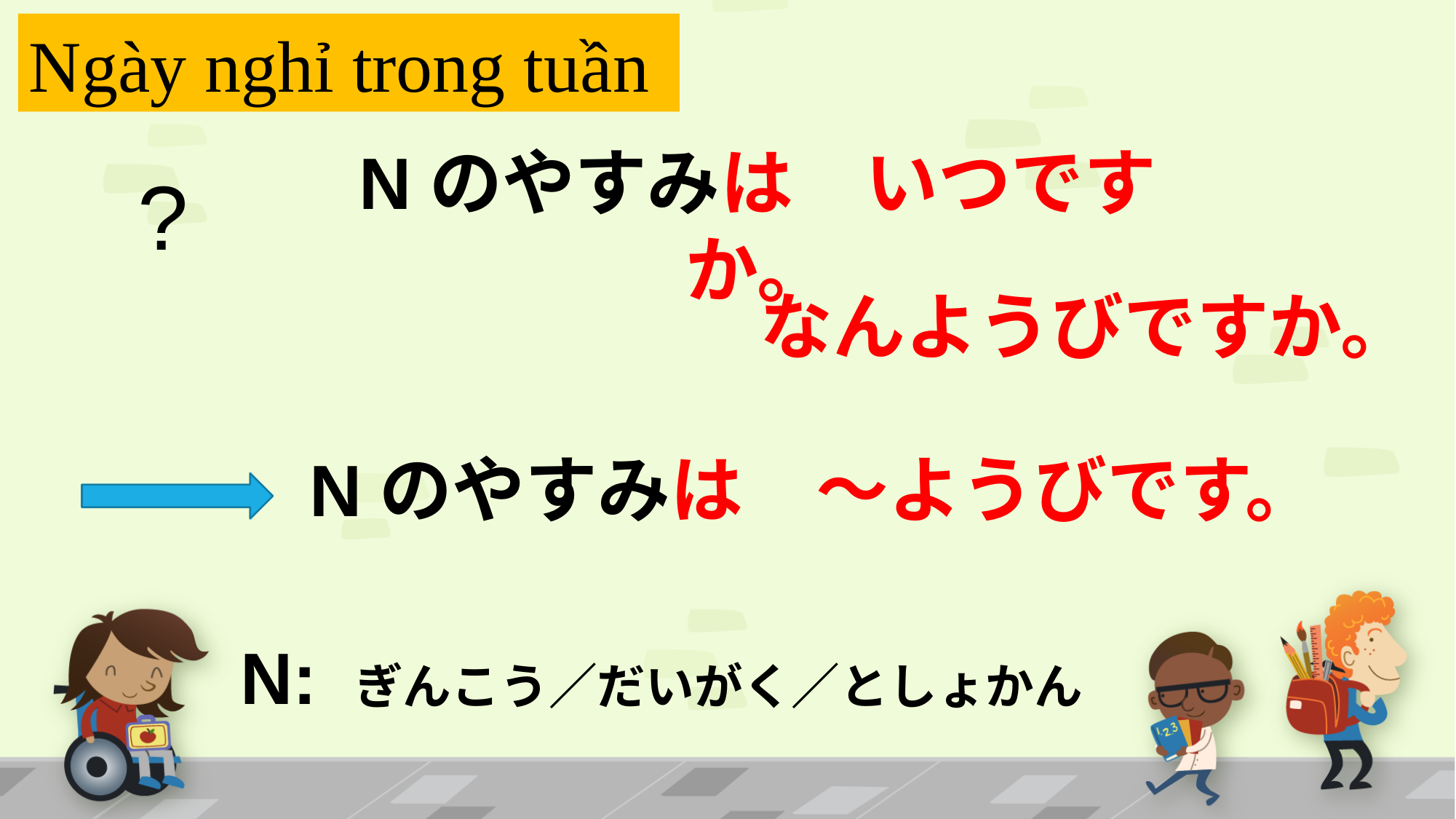

Ngày nghỉ trong tuần
Nのやすみは　いつですか。
?
　　　　　なんようびですか。
Nのやすみは　～ようびです。

N: ぎんこう／だいがく／としょかん